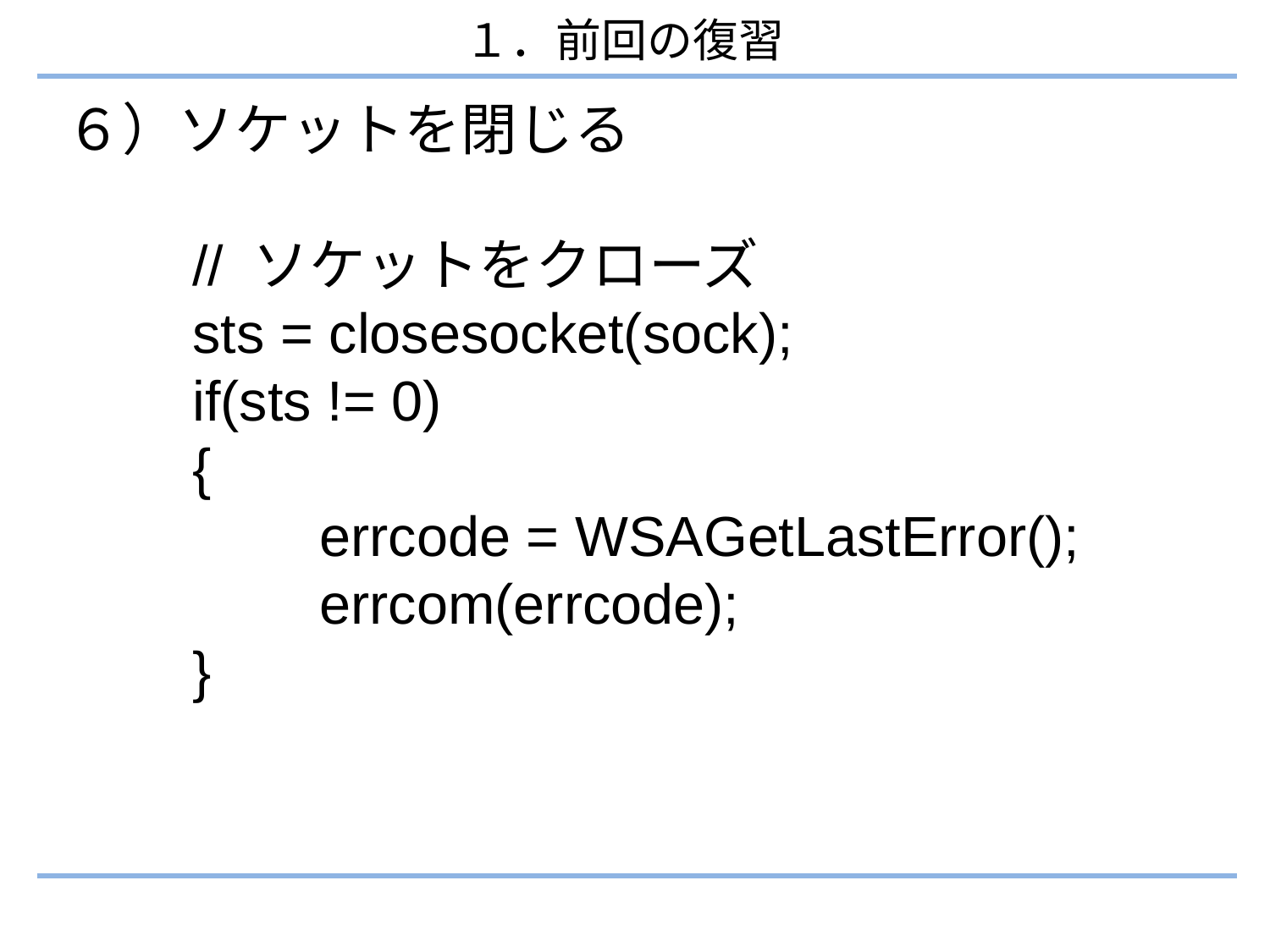

１．前回の復習
６）ソケットを閉じる

	// ソケットをクローズ
	sts = closesocket(sock);
	if(sts != 0)
	{
		errcode = WSAGetLastError();
		errcom(errcode);
	}